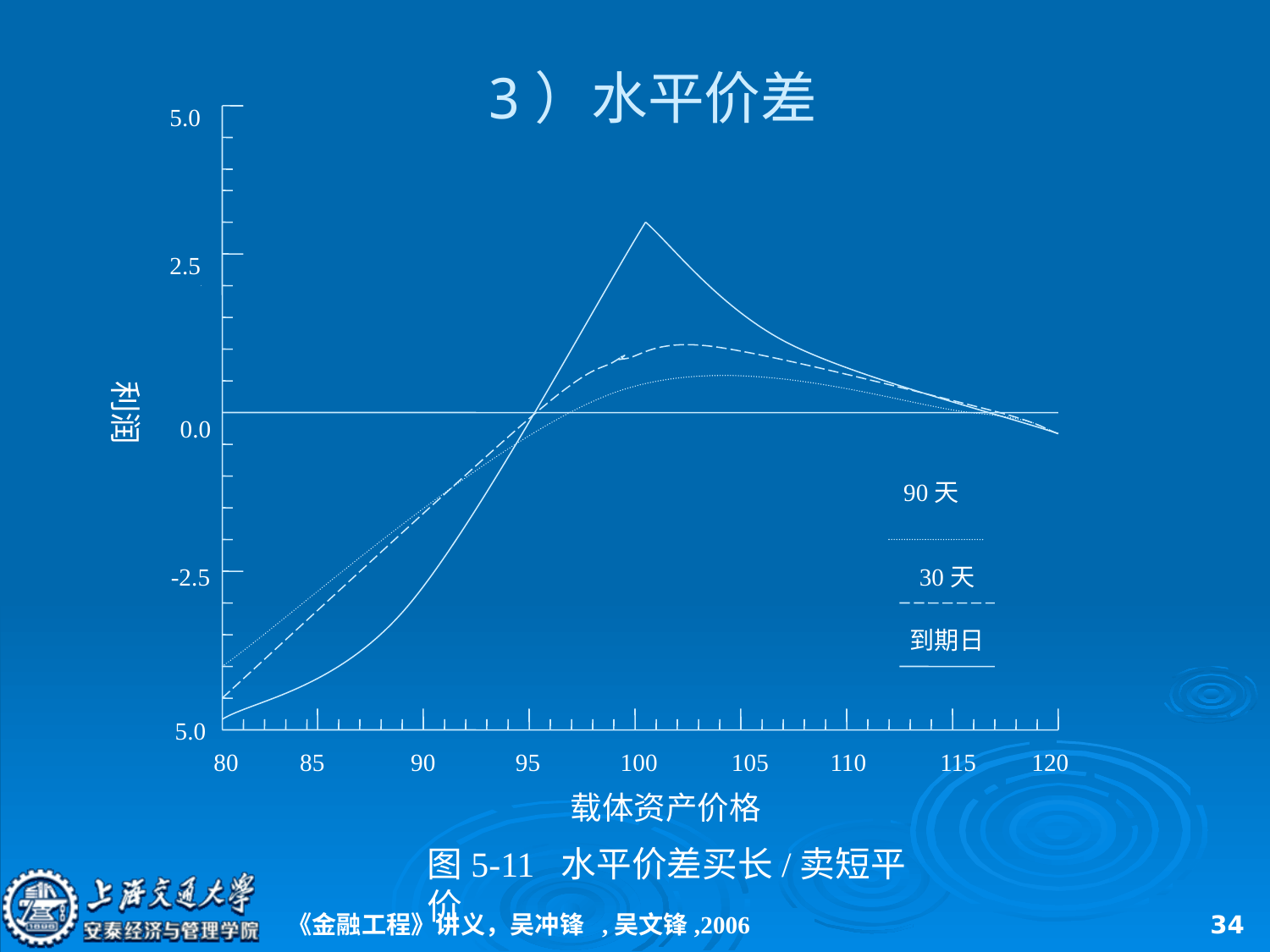

3）水平价差
5.0

2.5

利润

0.0

90天

-2.5
30天

到期日

5.0

80          85              90             95             100            105          110            115         120
载体资产价格
图5-11  水平价差买长/卖短平价